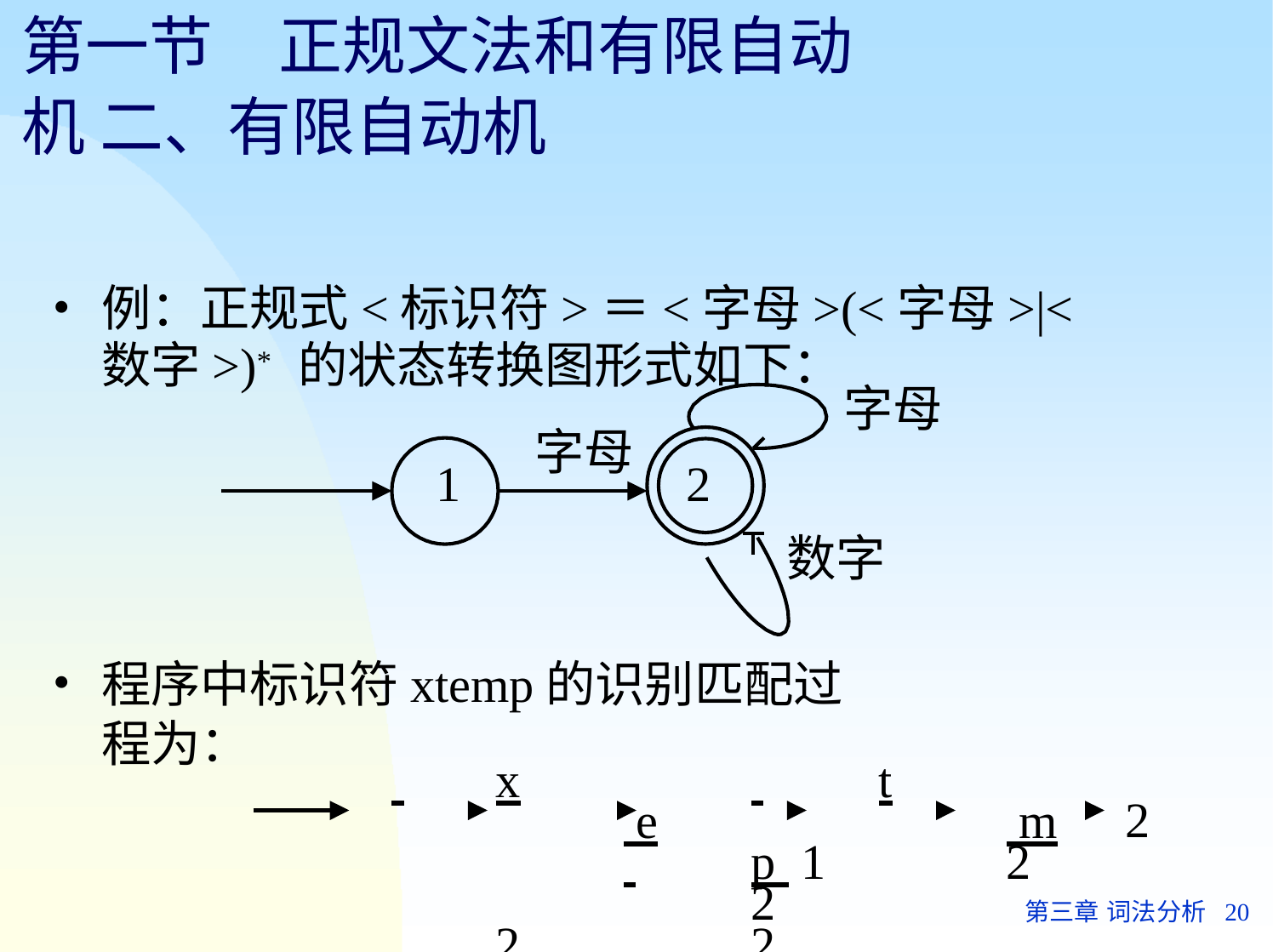

# 第一节	正规文法和有限自动机 二、有限自动机
例：正规式<标识符>＝<字母>(<字母>|<数字>)*  的状态转换图形式如下：
字母

字母

1	2
数字

程序中标识符xtemp的识别匹配过程为：
 	x		 	t			 e			 m		 	p  1		2			2			2		2
2

第三章 词法分析	20